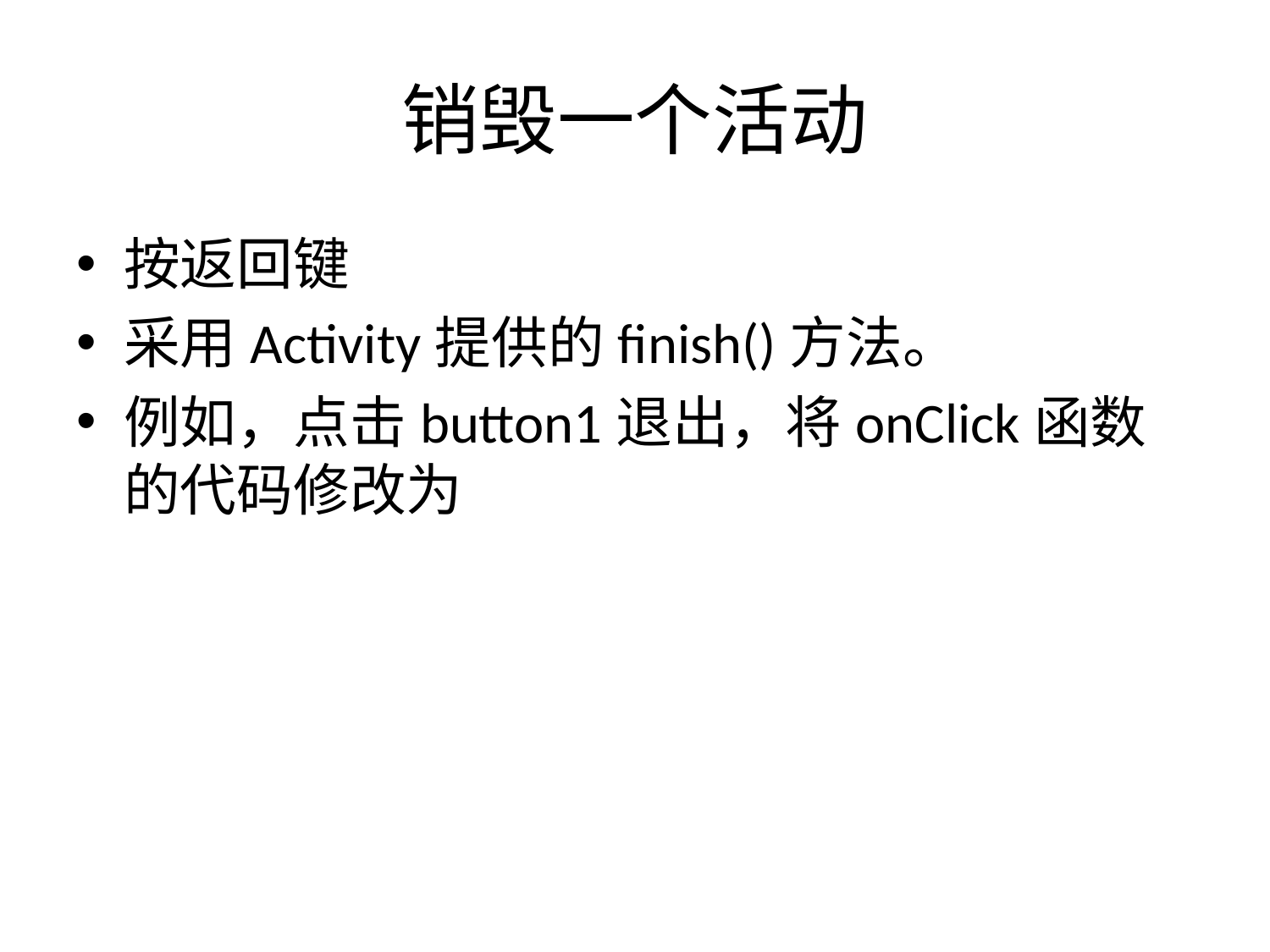

# 销毁一个活动
按返回键
采用Activity提供的finish()方法。
例如，点击button1退出，将onClick函数的代码修改为